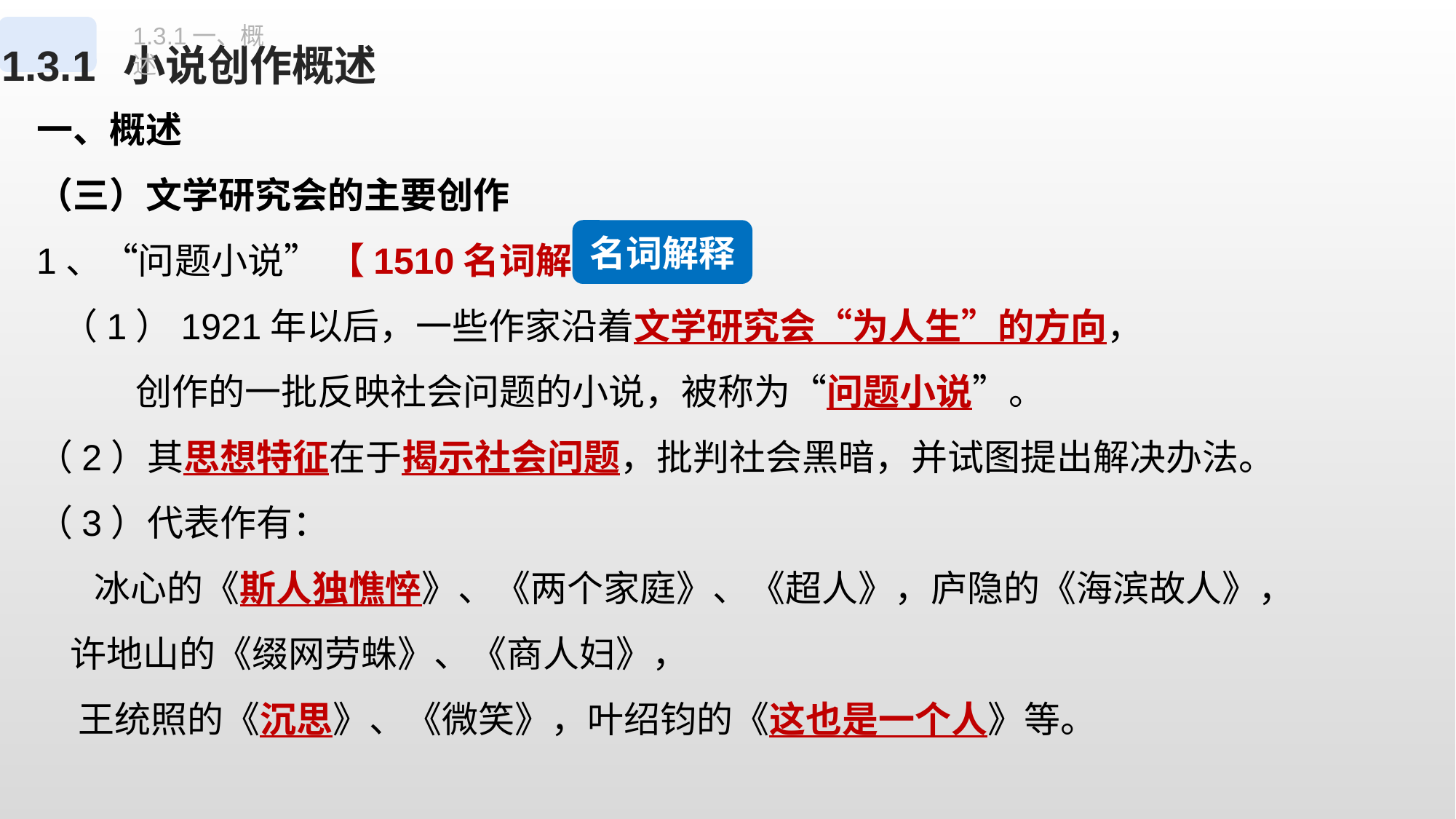

1.3.1一、概述
# 1.3.1	小说创作概述
一、概述
（三）文学研究会的主要创作
1、“问题小说” 【1510名词解释】
  （1）1921年以后，一些作家沿着文学研究会“为人生”的方向，
           创作的一批反映社会问题的小说，被称为“问题小说”。
（2）其思想特征在于揭示社会问题，批判社会黑暗，并试图提出解决办法。
（3）代表作有：
      冰心的《斯人独憔悴》、《两个家庭》、《超人》，庐隐的《海滨故人》，
   许地山的《缀网劳蛛》、《商人妇》，
    王统照的《沉思》、《微笑》，叶绍钧的《这也是一个人》等。
名词解释